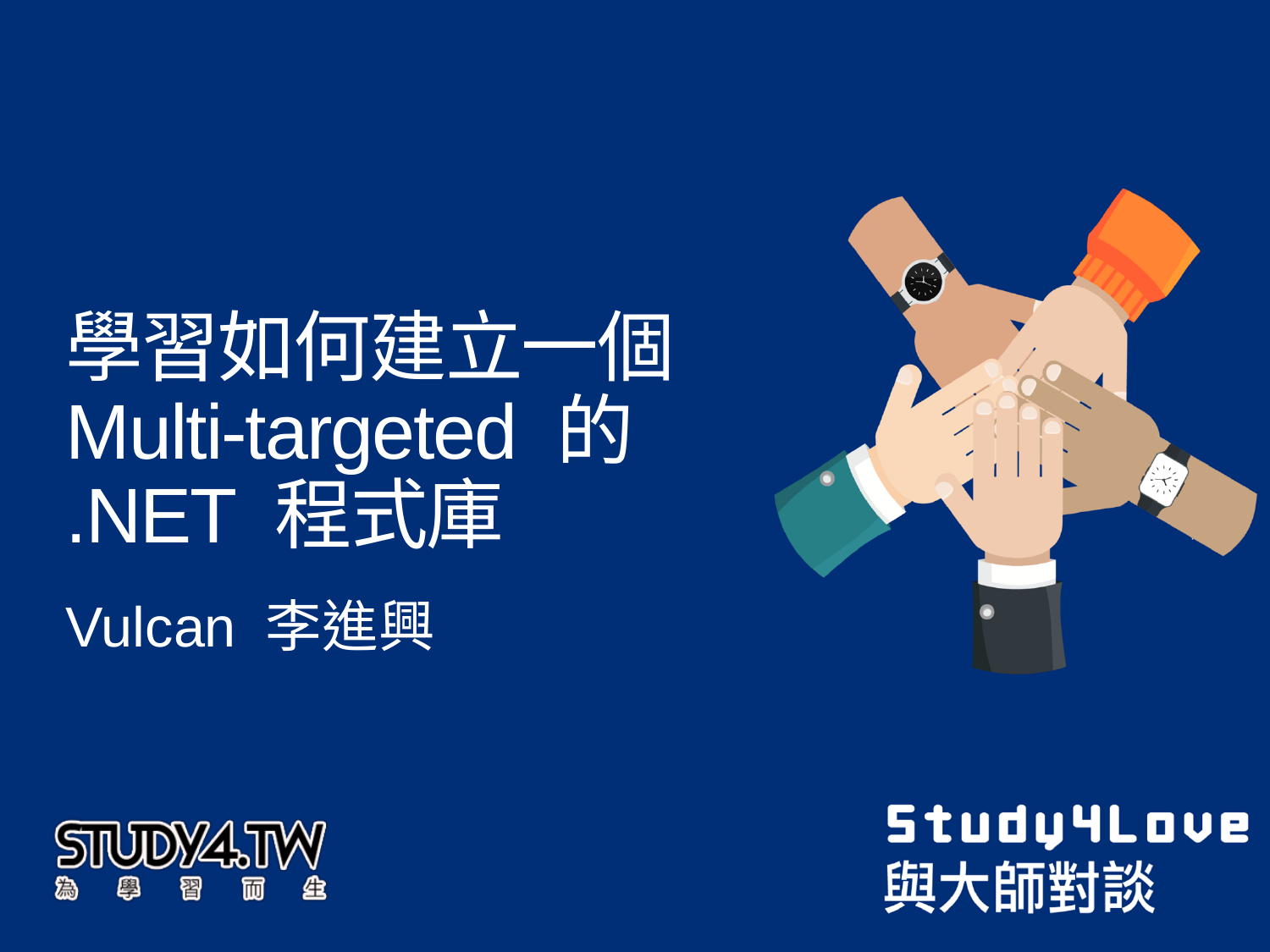

# 學習如何建立一個 Multi-targeted 的 .NET 程式庫
Vulcan 李進興